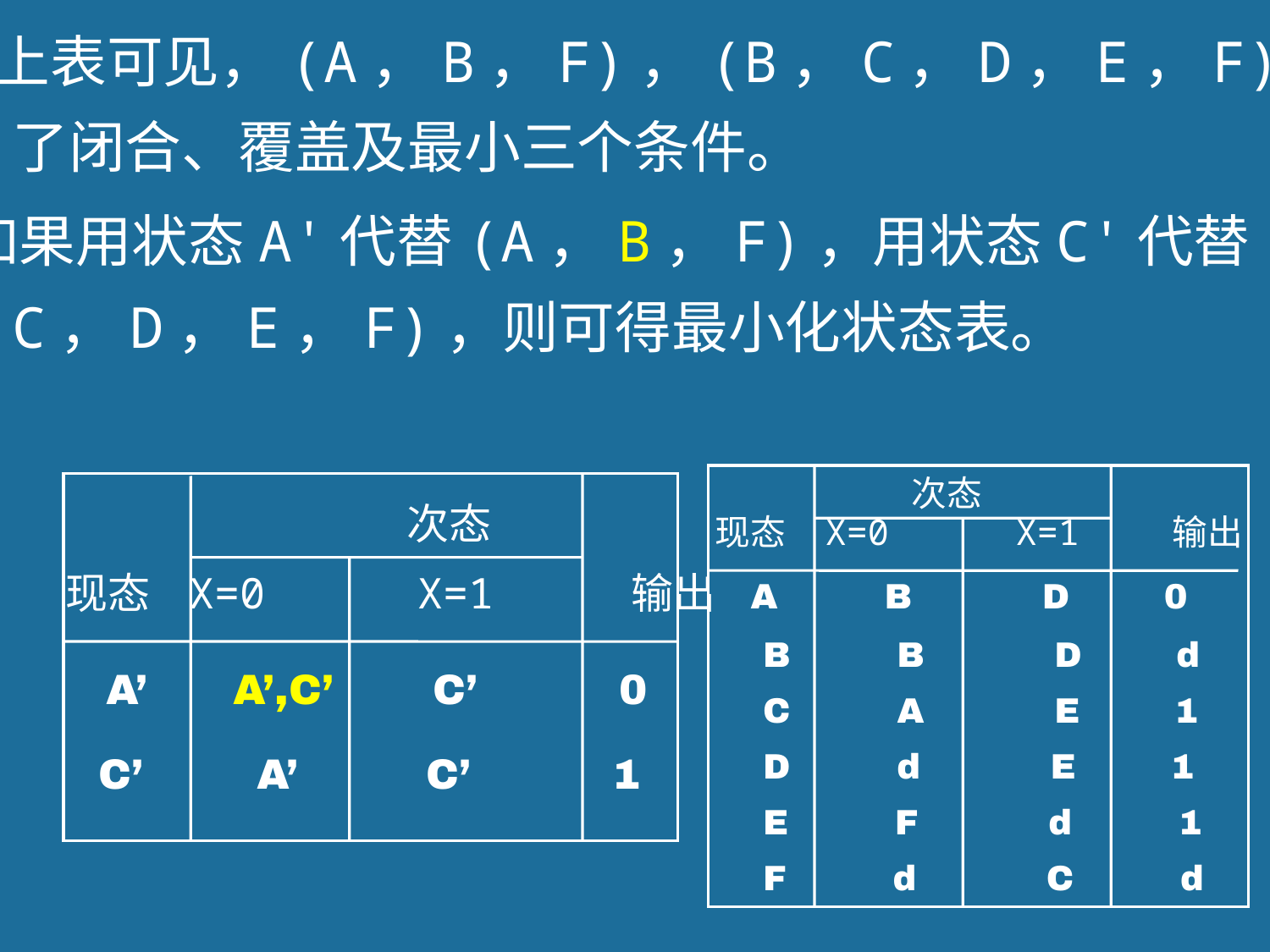

由上表可见，(A，B，F)，(B，C，D，E，F)满足
了闭合、覆盖及最小三个条件。
如果用状态A'代替(A，B，F)，用状态C'代替(B，
C，D，E，F)，则可得最小化状态表。

次态

次态
现态    X=0      X=1    输出

     A         B           D        0
        B         B           D        d
        C         A           E        1
        D         d           E        1
        E         F           d         1
        F         d           C         d
 现态   X=0      X=1     输出

A’      A’,C’       C’          0
C’        A’         C’          1
94